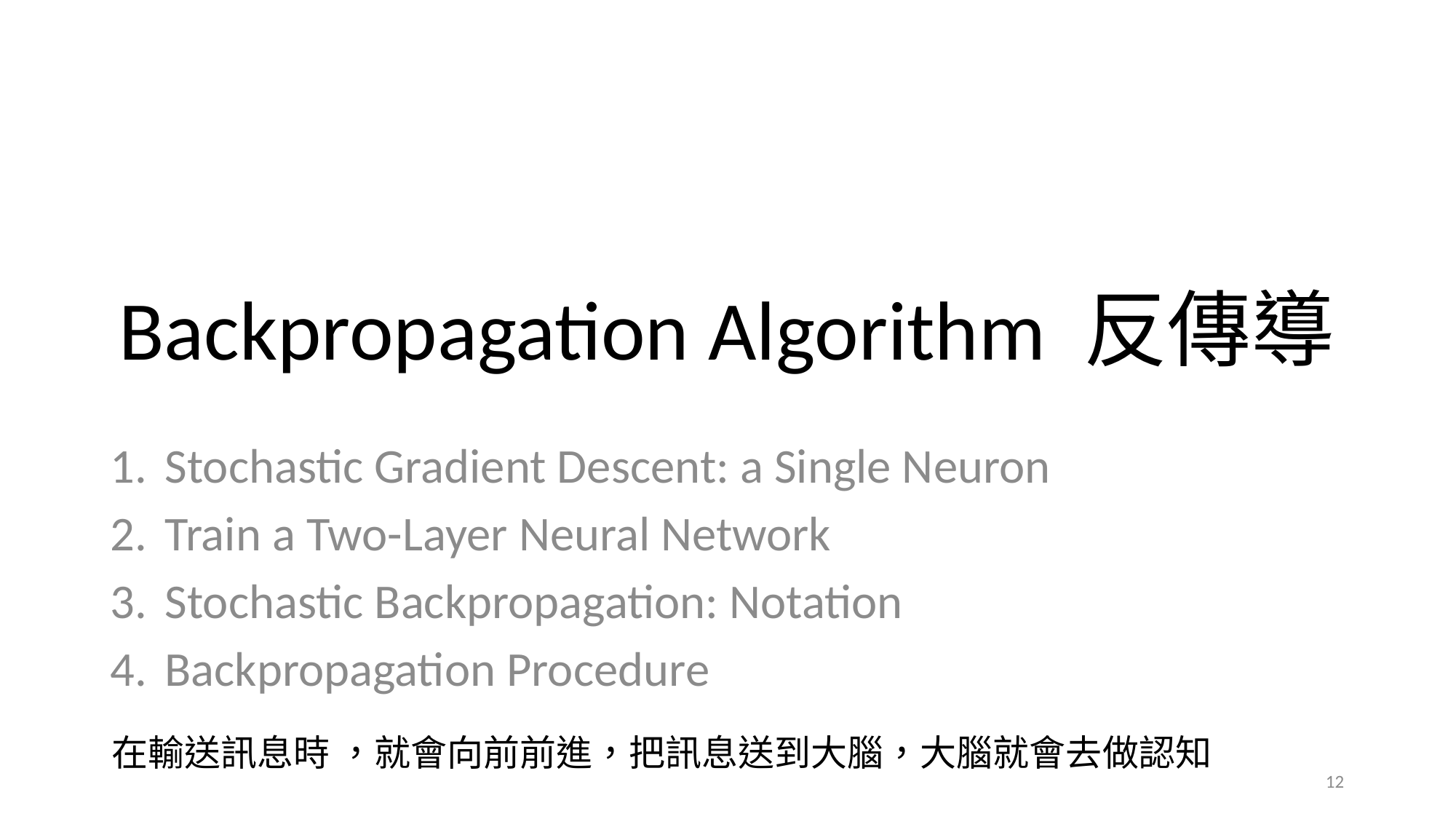

# Backpropagation Algorithm 反傳導
Stochastic Gradient Descent: a Single Neuron
Train a Two-Layer Neural Network
Stochastic Backpropagation: Notation
Backpropagation Procedure
在輸送訊息時 ，就會向前前進，把訊息送到大腦，大腦就會去做認知
12